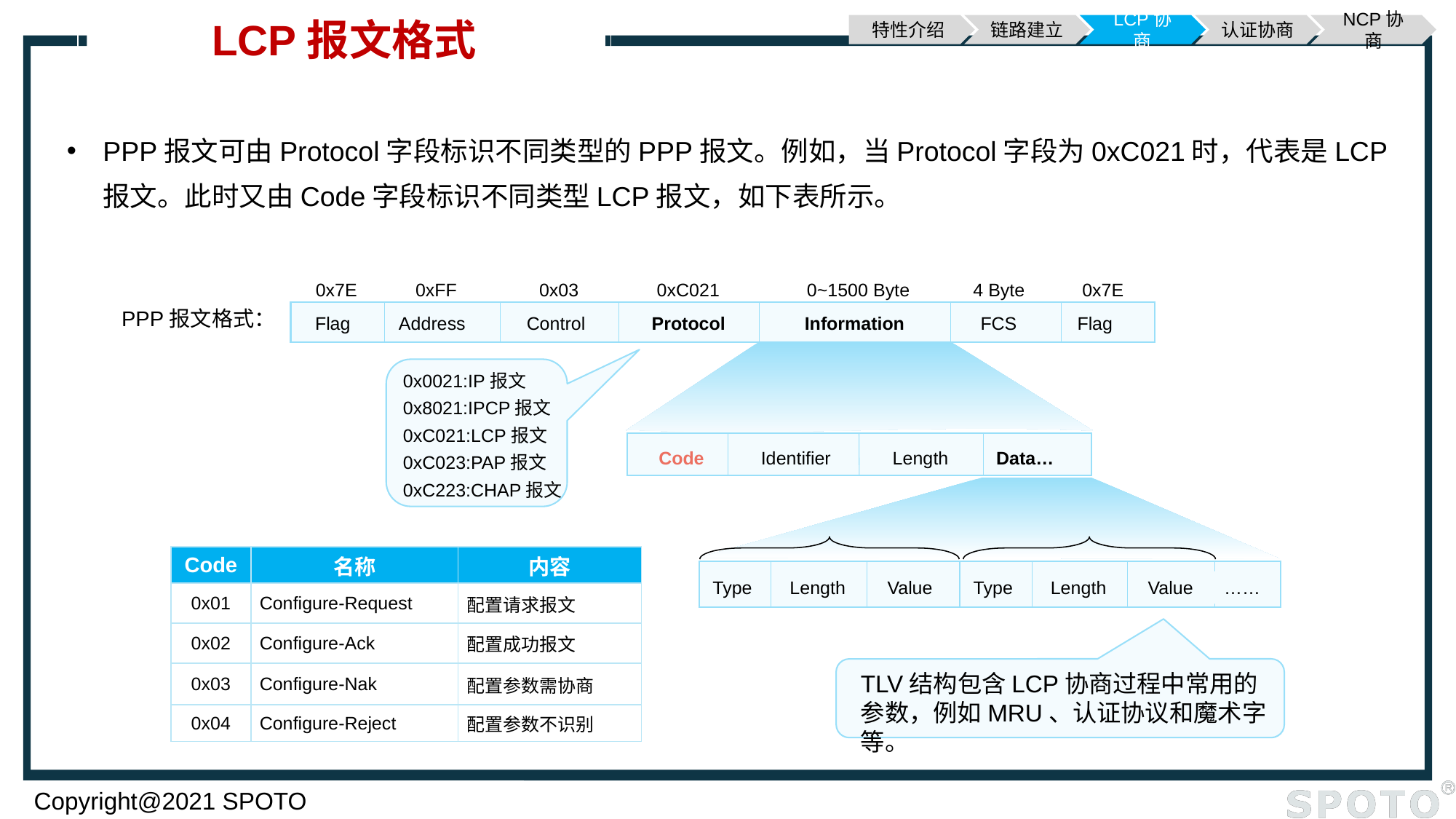

# LCP报文格式
特性介绍
链路建立
LCP协商
认证协商
NCP协商
PPP报文可由Protocol字段标识不同类型的PPP报文。例如，当Protocol字段为0xC021时，代表是LCP报文。此时又由Code字段标识不同类型LCP报文，如下表所示。
0xC021
0x7E
0xFF
0x03
0~1500 Byte
4 Byte
0x7E
PPP报文格式：

Flag
Address
Control
Protocol
Information
FCS
Flag

0x0021:IP报文
0x8021:IPCP报文
0xC021:LCP报文
0xC023:PAP报文
0xC223:CHAP报文

Code
Identifier
Length
Data…

| Code | 名称 | 内容 |
| --- | --- | --- |
| 0x01 | Configure-Request | 配置请求报文 |
| 0x02 | Configure-Ack | 配置成功报文 |
| 0x03 | Configure-Nak | 配置参数需协商 |
| 0x04 | Configure-Reject | 配置参数不识别 |

Type
Length
Value

Type
Length
Value
……

TLV结构包含LCP协商过程中常用的参数，例如MRU、认证协议和魔术字等。